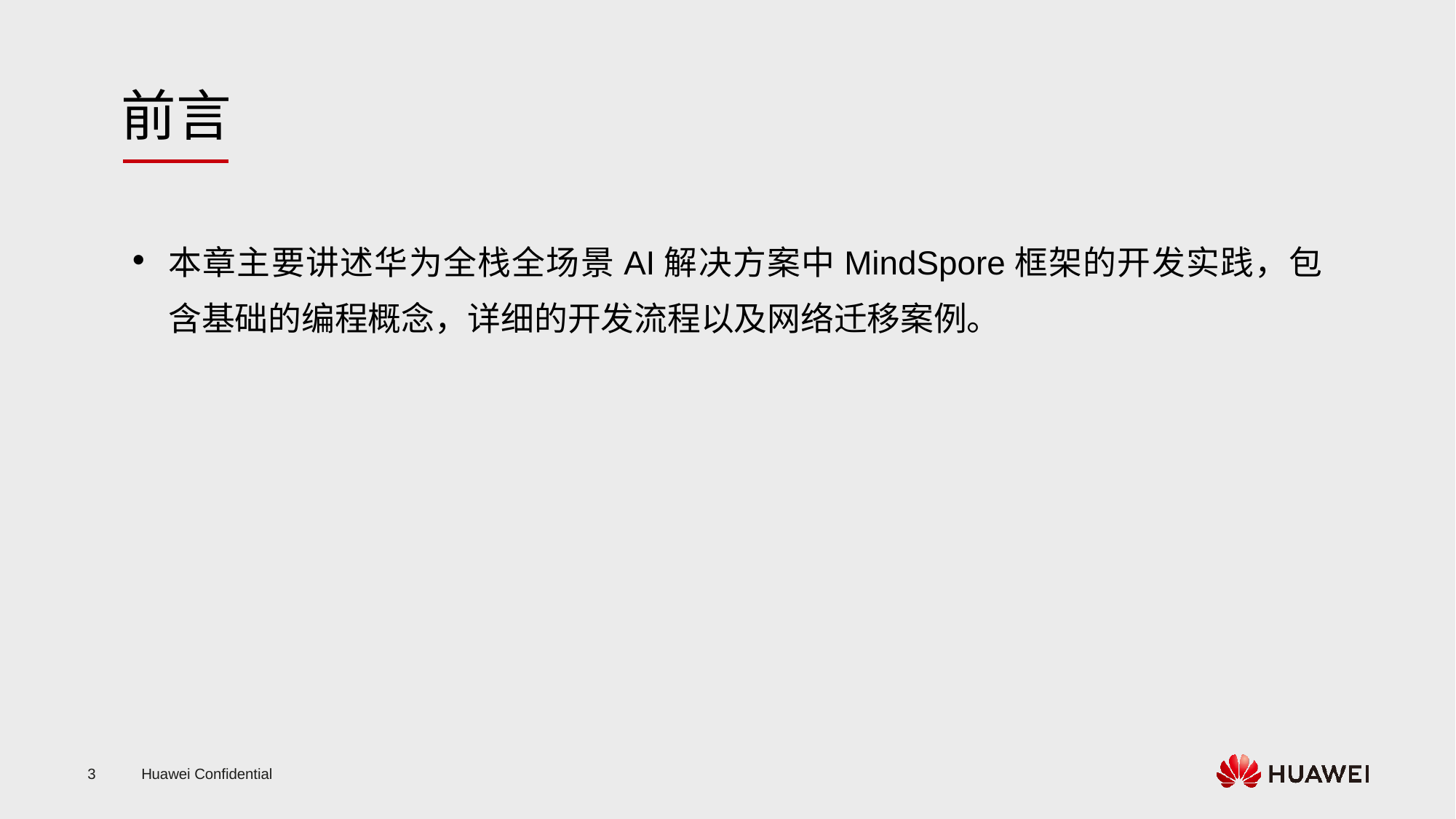

本章主要讲述华为全栈全场景AI解决方案中MindSpore框架的开发实践，包含基础的编程概念，详细的开发流程以及网络迁移案例。